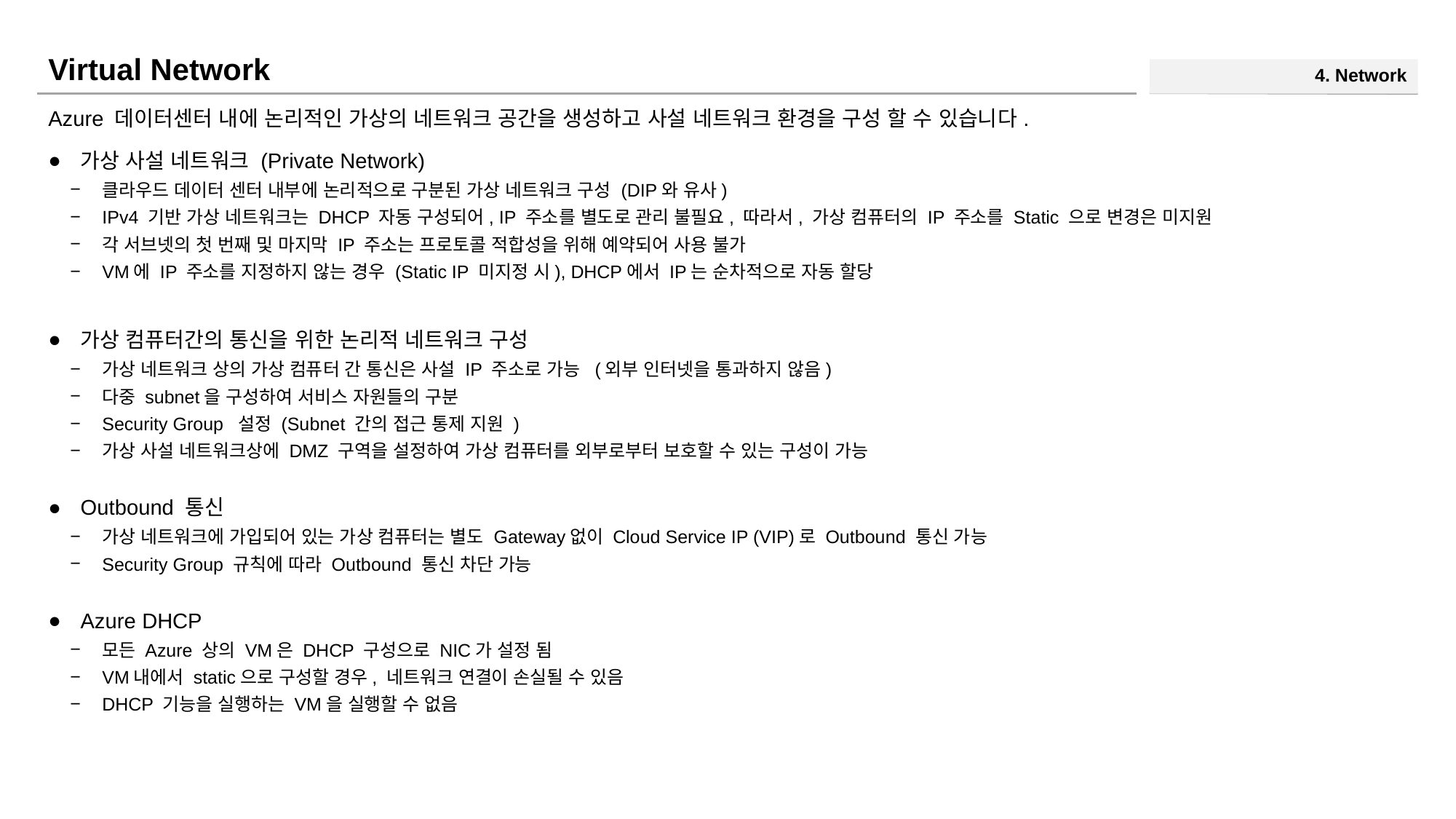

# Virtual Network
4. Network
Azure 데이터센터 내에 논리적인 가상의 네트워크 공간을 생성하고 사설 네트워크 환경을 구성 할 수 있습니다.
가상 사설 네트워크 (Private Network)
클라우드 데이터 센터 내부에 논리적으로 구분된 가상 네트워크 구성 (DIP와 유사)
IPv4 기반 가상 네트워크는 DHCP 자동 구성되어, IP 주소를 별도로 관리 불필요, 따라서, 가상 컴퓨터의 IP 주소를 Static 으로 변경은 미지원
각 서브넷의 첫 번째 및 마지막 IP 주소는 프로토콜 적합성을 위해 예약되어 사용 불가
VM에 IP 주소를 지정하지 않는 경우 (Static IP 미지정 시), DHCP에서 IP는 순차적으로 자동 할당

가상 컴퓨터간의 통신을 위한 논리적 네트워크 구성
가상 네트워크 상의 가상 컴퓨터 간 통신은 사설 IP 주소로 가능  (외부 인터넷을 통과하지 않음)
다중 subnet을 구성하여 서비스 자원들의 구분
Security Group  설정 (Subnet 간의 접근 통제 지원 )
가상 사설 네트워크상에 DMZ 구역을 설정하여 가상 컴퓨터를 외부로부터 보호할 수 있는 구성이 가능

Outbound 통신
가상 네트워크에 가입되어 있는 가상 컴퓨터는 별도 Gateway없이 Cloud Service IP (VIP)로 Outbound 통신 가능
Security Group 규칙에 따라 Outbound 통신 차단 가능

Azure DHCP
모든 Azure 상의 VM은 DHCP 구성으로 NIC가 설정 됨
VM내에서 static으로 구성할 경우, 네트워크 연결이 손실될 수 있음
DHCP 기능을 실행하는 VM을 실행할 수 없음